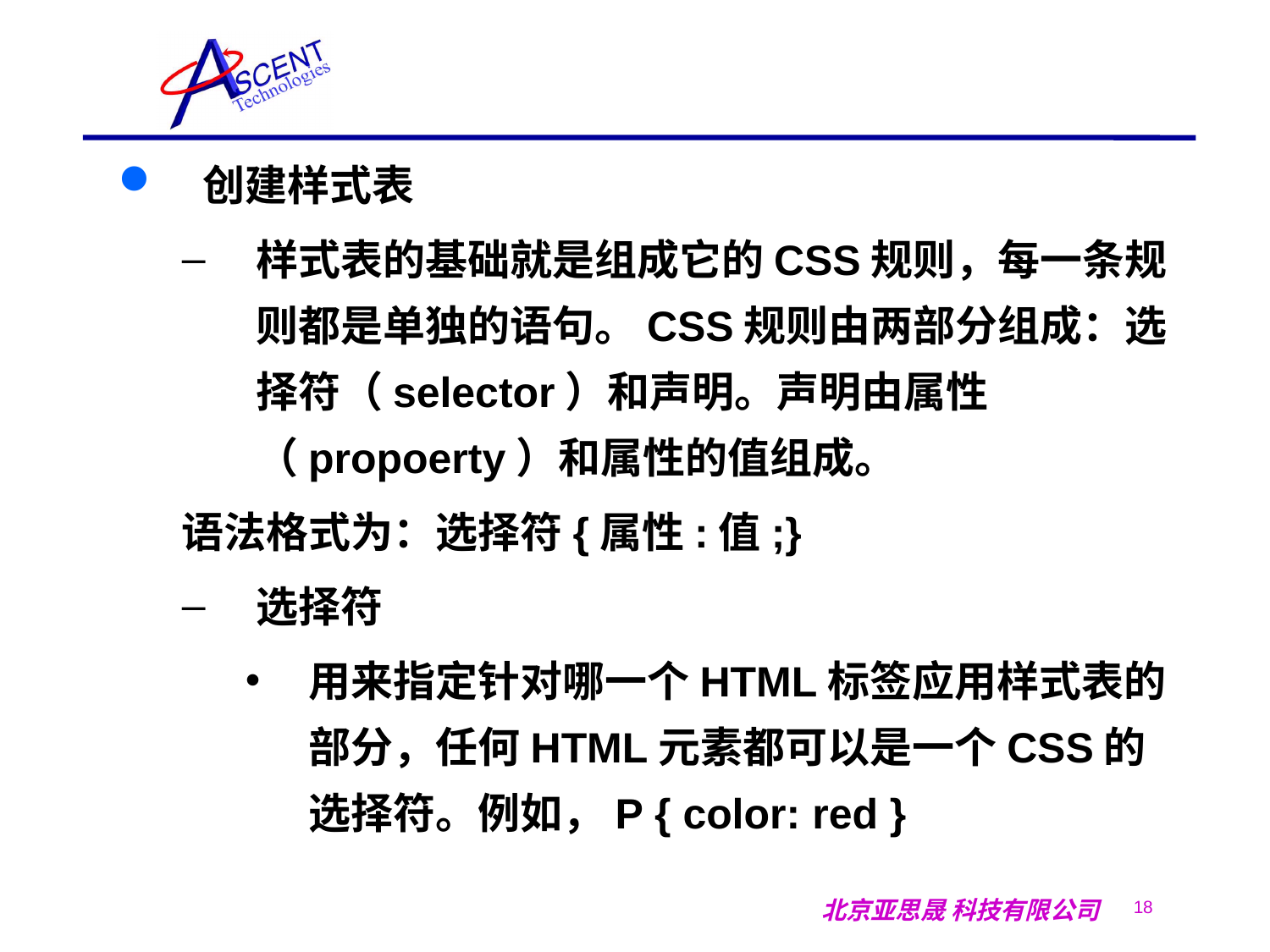

创建样式表
样式表的基础就是组成它的CSS规则，每一条规则都是单独的语句。CSS规则由两部分组成：选择符（selector）和声明。声明由属性（propoerty）和属性的值组成。
语法格式为：选择符{属性:值;}
选择符
用来指定针对哪一个HTML标签应用样式表的部分，任何HTML元素都可以是一个CSS的选择符。例如，P { color: red }